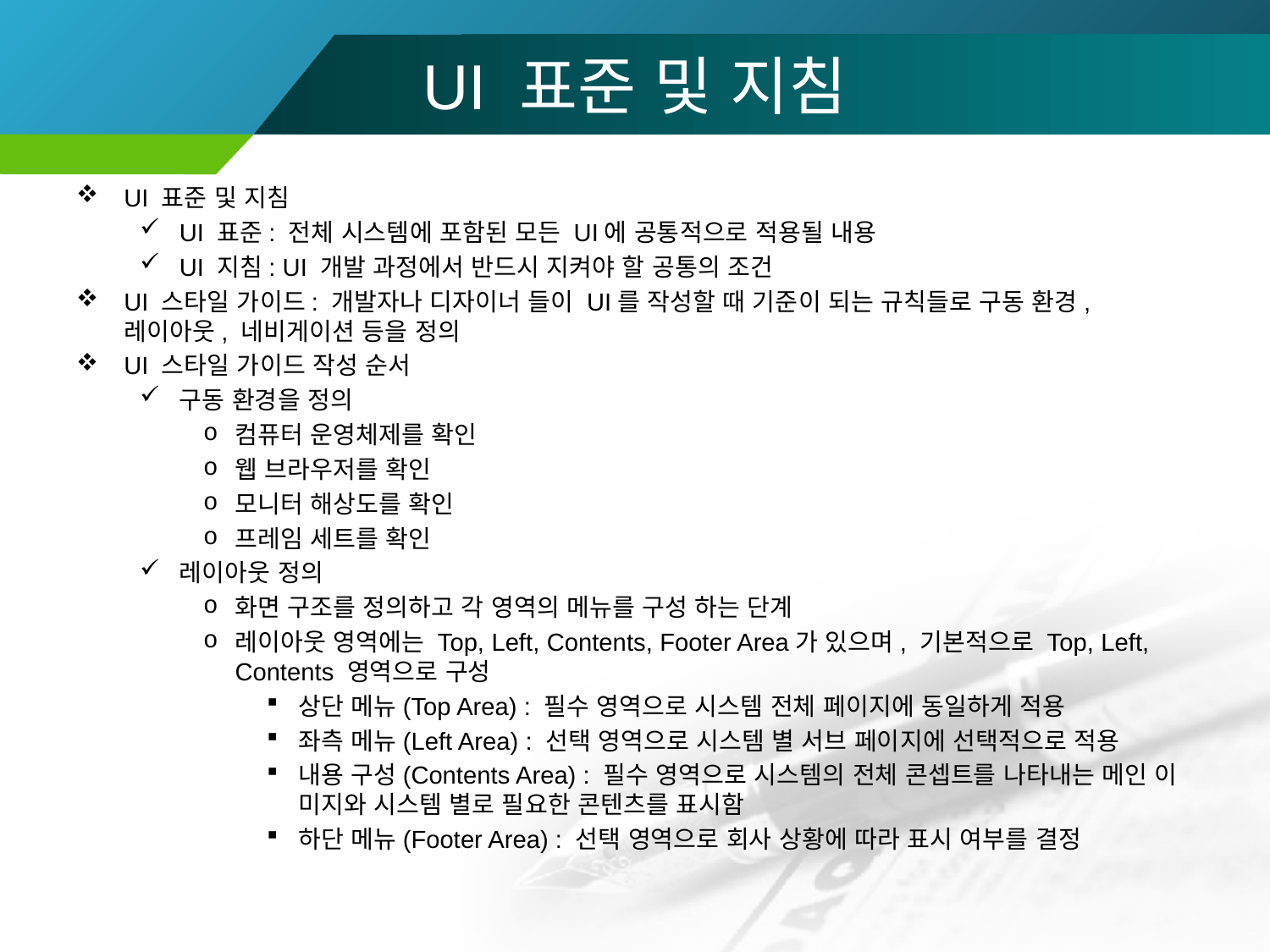

# UI 표준 및 지침
UI 표준 및 지침
UI 표준: 전체 시스템에 포함된 모든 UI에 공통적으로 적용될 내용
UI 지침: UI 개발 과정에서 반드시 지켜야 할 공통의 조건
UI 스타일 가이드: 개발자나 디자이너 들이 UI를 작성할 때 기준이 되는 규칙들로 구동 환경, 레이아웃, 네비게이션 등을 정의
UI 스타일 가이드 작성 순서
구동 환경을 정의
컴퓨터 운영체제를 확인
웹 브라우저를 확인
모니터 해상도를 확인
프레임 세트를 확인
레이아웃 정의
화면 구조를 정의하고 각 영역의 메뉴를 구성 하는 단계
레이아웃 영역에는 Top, Left, Contents, Footer Area가 있으며, 기본적으로 Top, Left, Contents 영역으로 구성
상단 메뉴(Top Area) : 필수 영역으로 시스템 전체 페이지에 동일하게 적용
좌측 메뉴(Left Area) : 선택 영역으로 시스템 별 서브 페이지에 선택적으로 적용
내용 구성(Contents Area) : 필수 영역으로 시스템의 전체 콘셉트를 나타내는 메인 이 미지와 시스템 별로 필요한 콘텐츠를 표시함
하단 메뉴(Footer Area) : 선택 영역으로 회사 상황에 따라 표시 여부를 결정